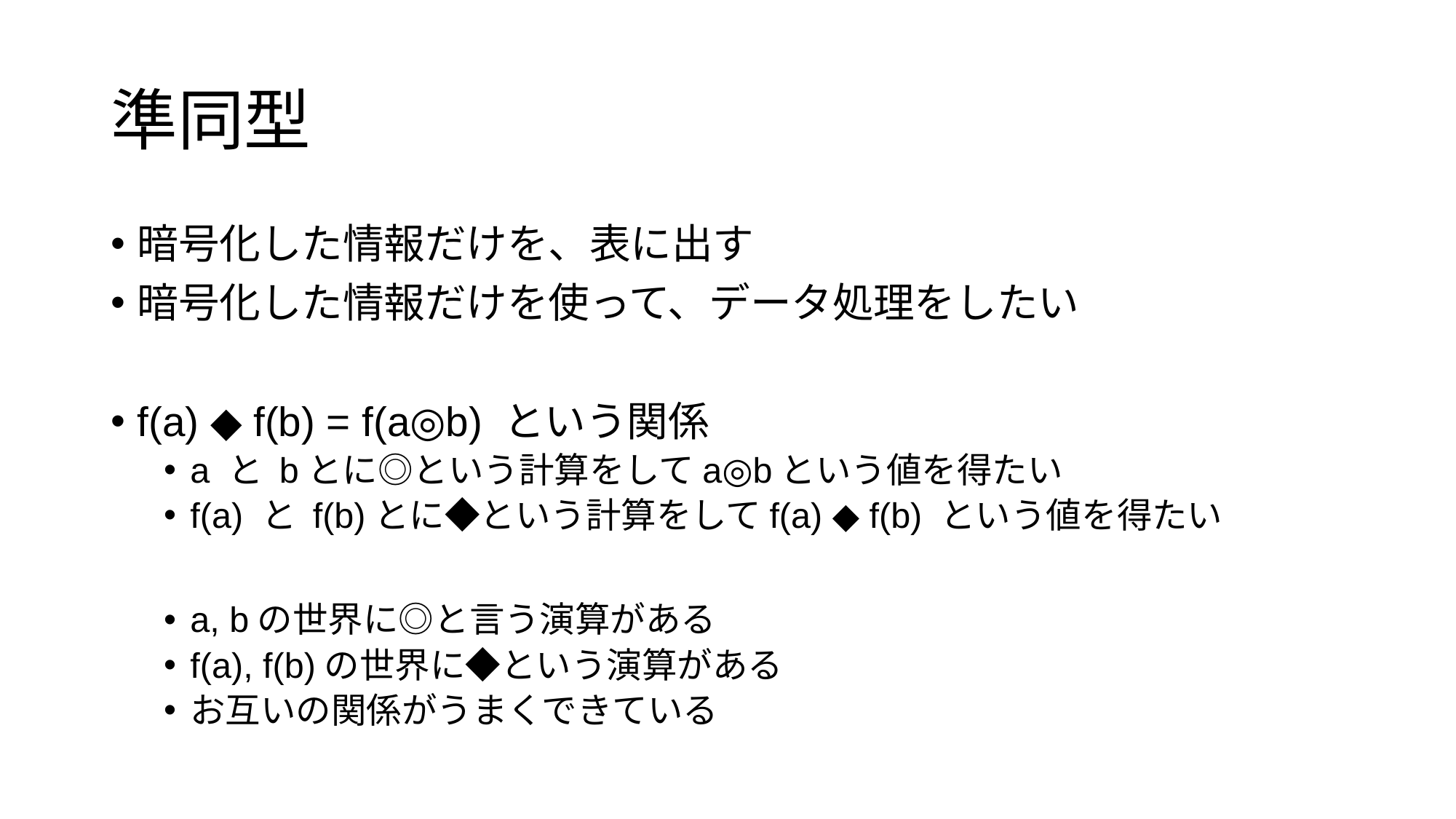

# 準同型
暗号化した情報だけを、表に出す
暗号化した情報だけを使って、データ処理をしたい

f(a) ◆ f(b) = f(a◎b) という関係
a と bとに◎という計算をしてa◎bという値を得たい
f(a) と f(b)とに◆という計算をしてf(a) ◆ f(b) という値を得たい

a, bの世界に◎と言う演算がある
f(a), f(b)の世界に◆という演算がある
お互いの関係がうまくできている